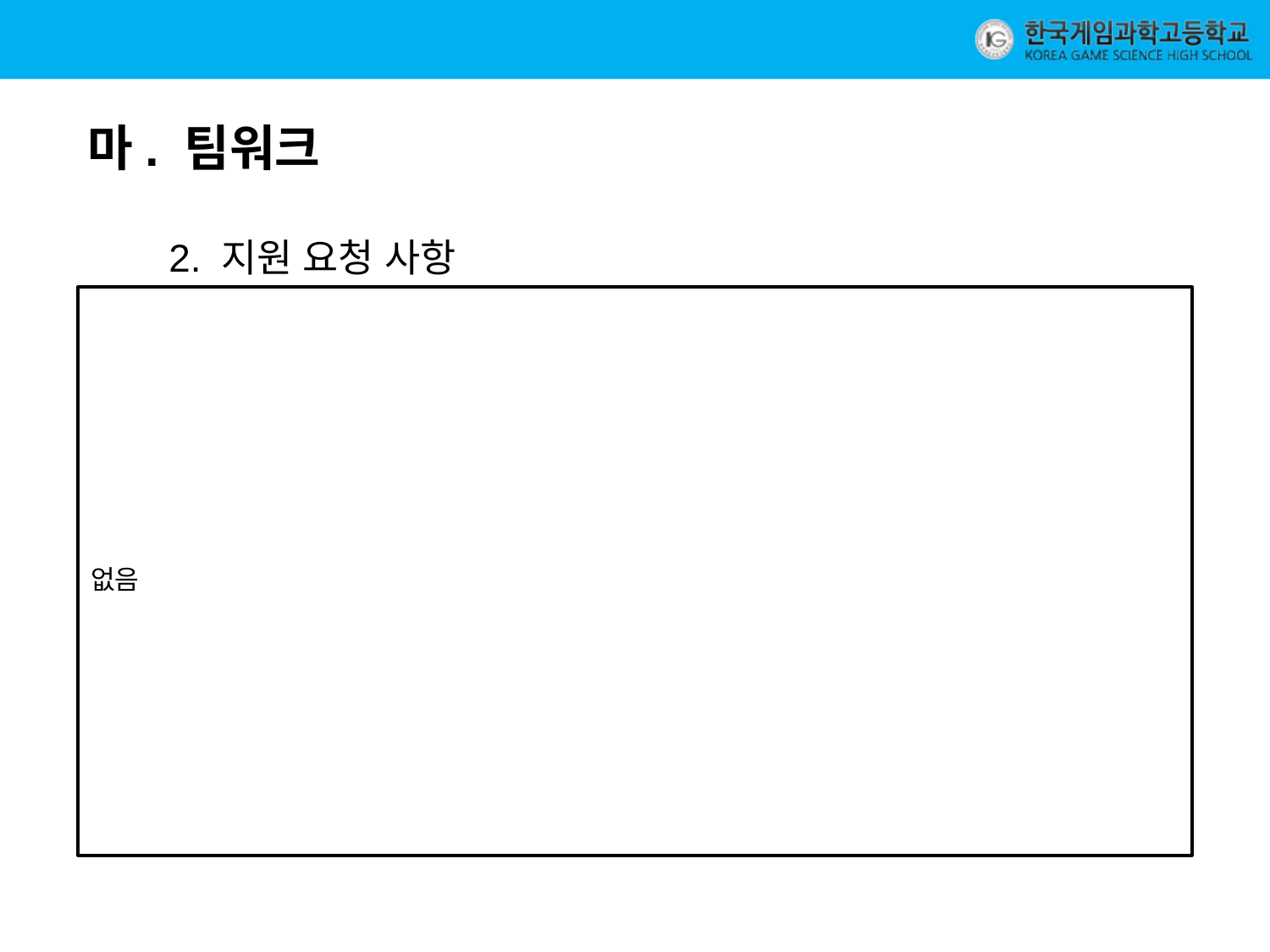

마. 팀워크
2. 지원 요청 사항
없음